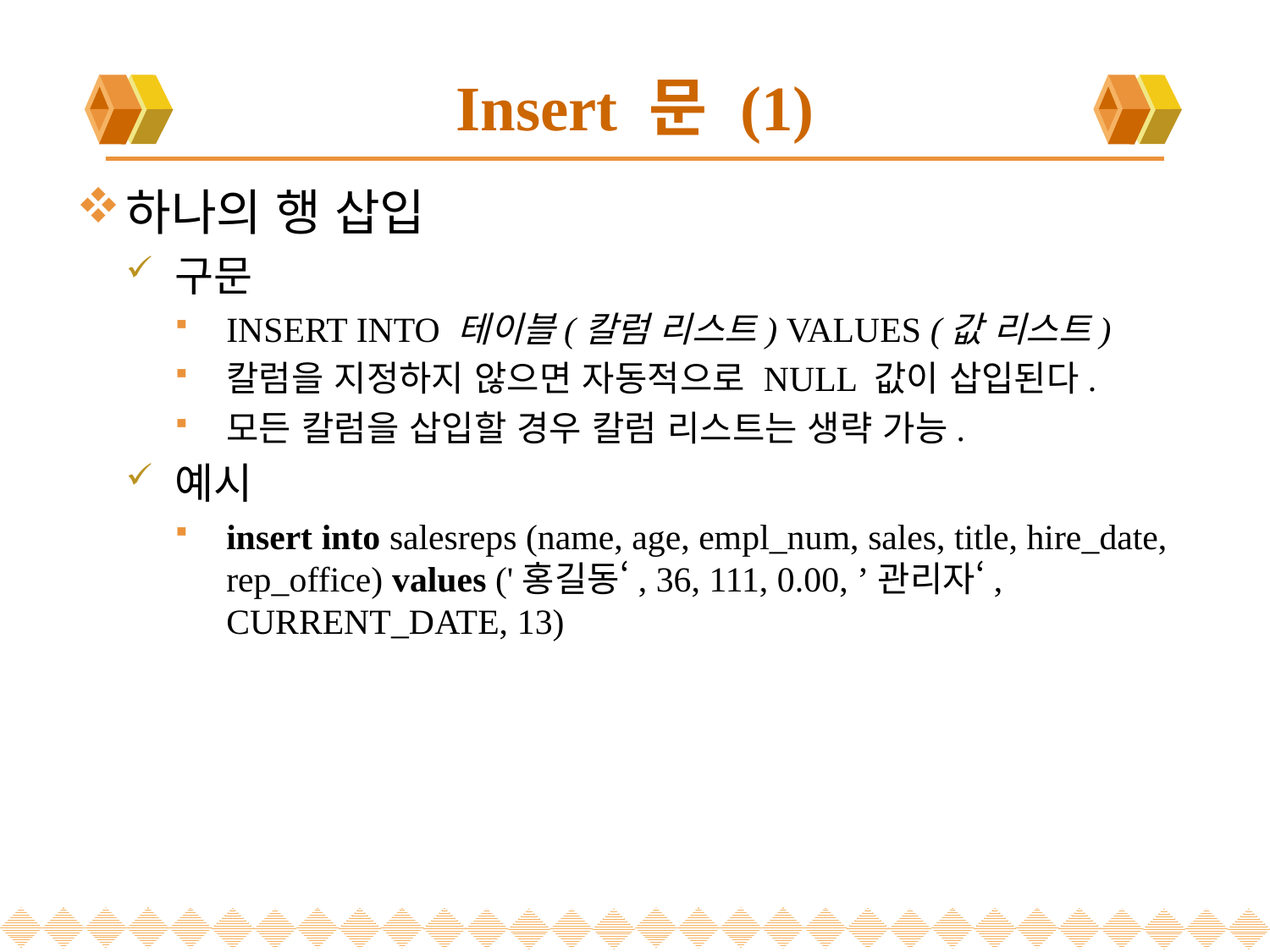

# Insert 문 (1)
하나의 행 삽입
구문
INSERT INTO 테이블(칼럼 리스트) VALUES (값 리스트)
칼럼을 지정하지 않으면 자동적으로 NULL 값이 삽입된다.
모든 칼럼을 삽입할 경우 칼럼 리스트는 생략 가능.
예시
insert into salesreps (name, age, empl_num, sales, title, hire_date, rep_office) values ('홍길동‘, 36, 111, 0.00, ’관리자‘, CURRENT_DATE, 13)